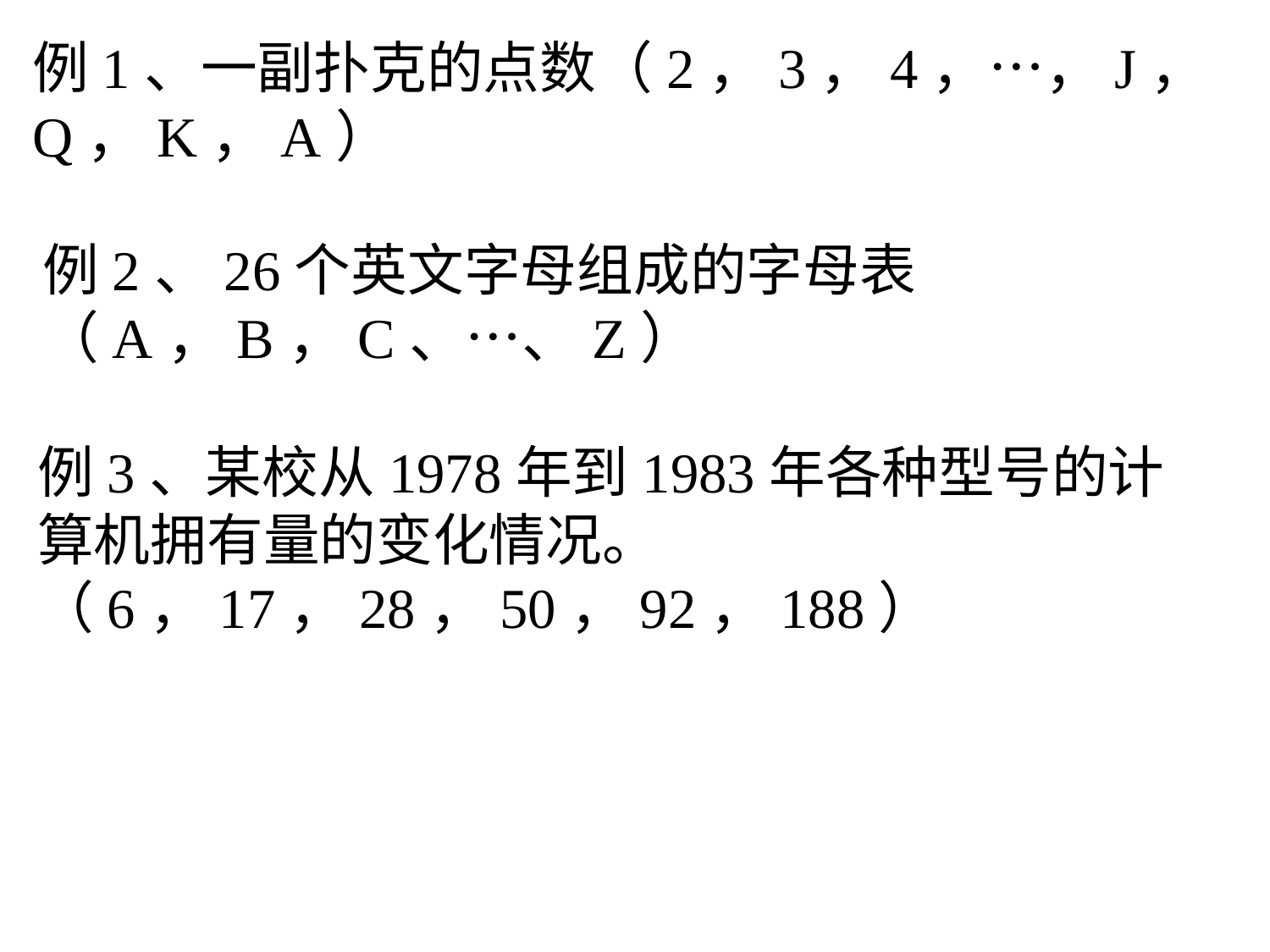

例1、一副扑克的点数（2，3，4，…，J，Q，K，A）
例2、26个英文字母组成的字母表（A，B，C、…、Z）
例3、某校从1978年到1983年各种型号的计算机拥有量的变化情况。（6，17，28，50，92，188）